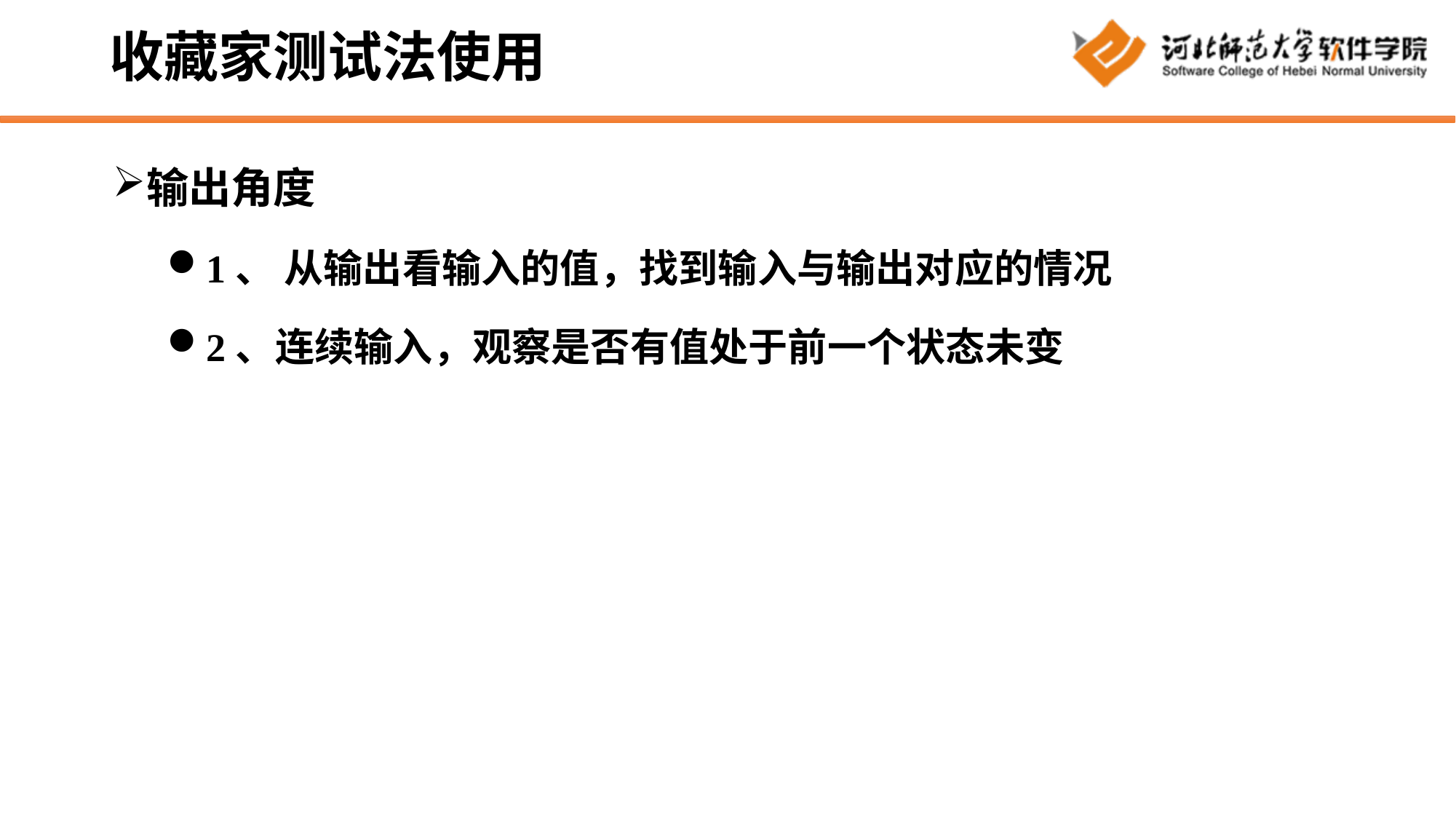

# 收藏家测试法使用
输出角度
1、 从输出看输入的值，找到输入与输出对应的情况
2、连续输入，观察是否有值处于前一个状态未变